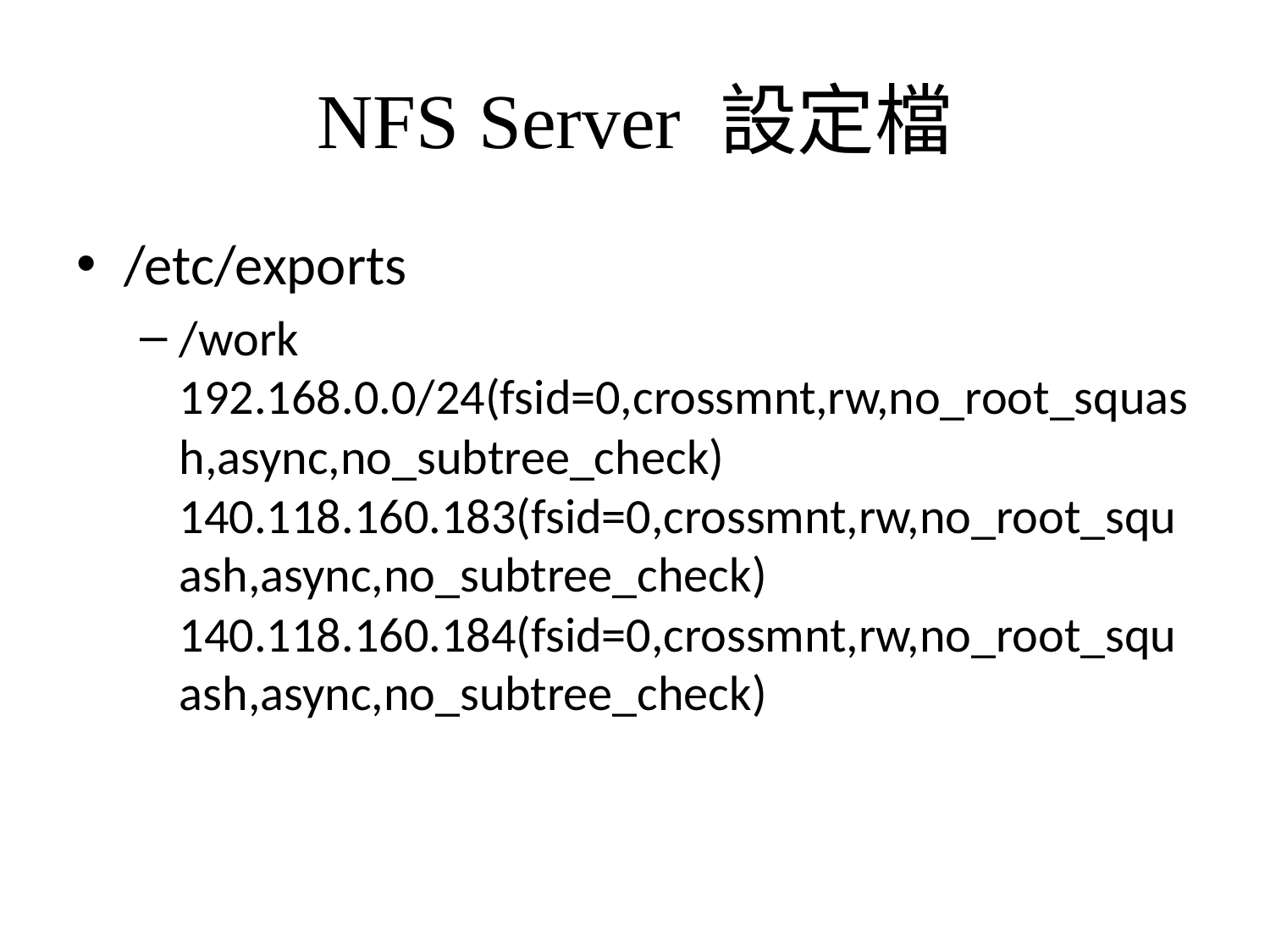

# NFS Server 設定檔
/etc/exports
/work   192.168.0.0/24(fsid=0,crossmnt,rw,no_root_squash,async,no_subtree_check) 140.118.160.183(fsid=0,crossmnt,rw,no_root_squash,async,no_subtree_check) 140.118.160.184(fsid=0,crossmnt,rw,no_root_squash,async,no_subtree_check)